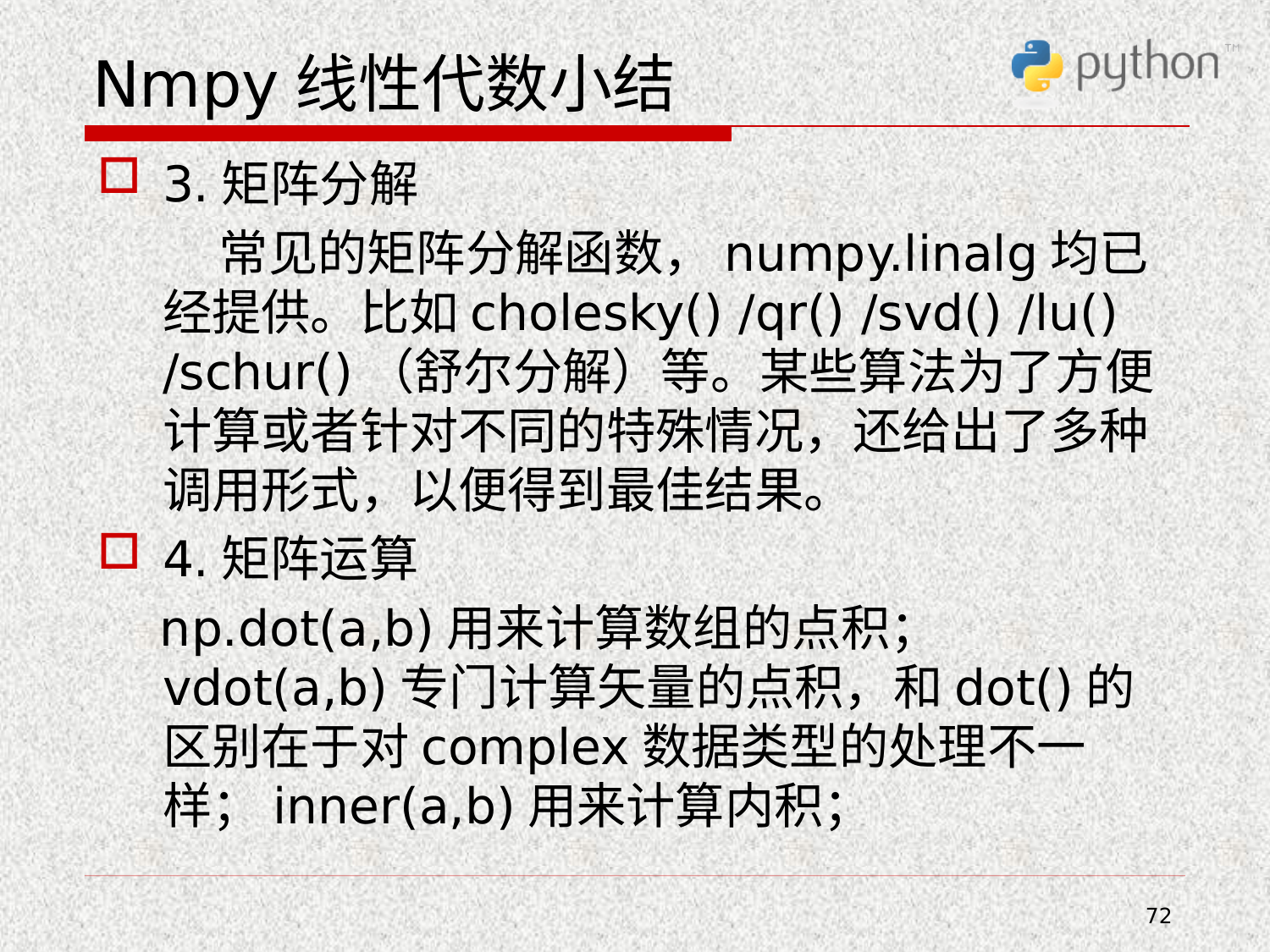

# Nmpy线性代数小结
3.矩阵分解
          常见的矩阵分解函数，numpy.linalg均已经提供。比如cholesky() /qr() /svd() /lu() /schur()（舒尔分解）等。某些算法为了方便计算或者针对不同的特殊情况，还给出了多种调用形式，以便得到最佳结果。
4.矩阵运算
    np.dot(a,b)用来计算数组的点积；vdot(a,b)专门计算矢量的点积，和dot()的区别在于对complex数据类型的处理不一样；inner(a,b)用来计算内积；

72